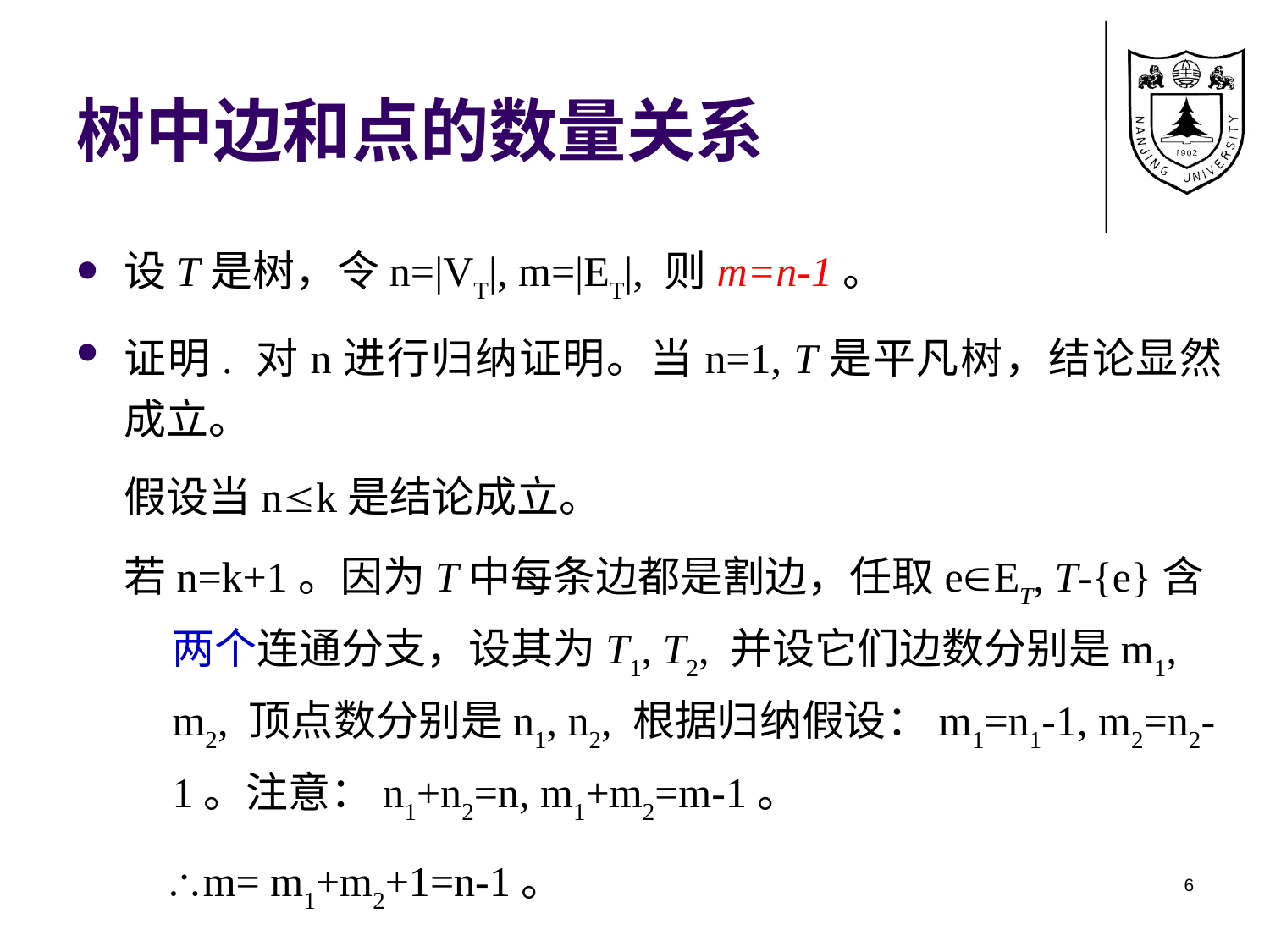

# 树中边和点的数量关系
设T是树，令n=|VT|, m=|ET|, 则m=n-1。
证明. 对n进行归纳证明。当n=1, T是平凡树，结论显然成立。
假设当n≤k是结论成立。
若n=k+1。因为T中每条边都是割边，任取e∈ET, T-{e}含两个连通分支，设其为T1, T2, 并设它们边数分别是m1, m2, 顶点数分别是n1, n2, 根据归纳假设：m1=n1-1, m2=n2-1。注意：n1+n2=n, m1+m2=m-1。
    ∴m= m1+m2+1=n-1。
6